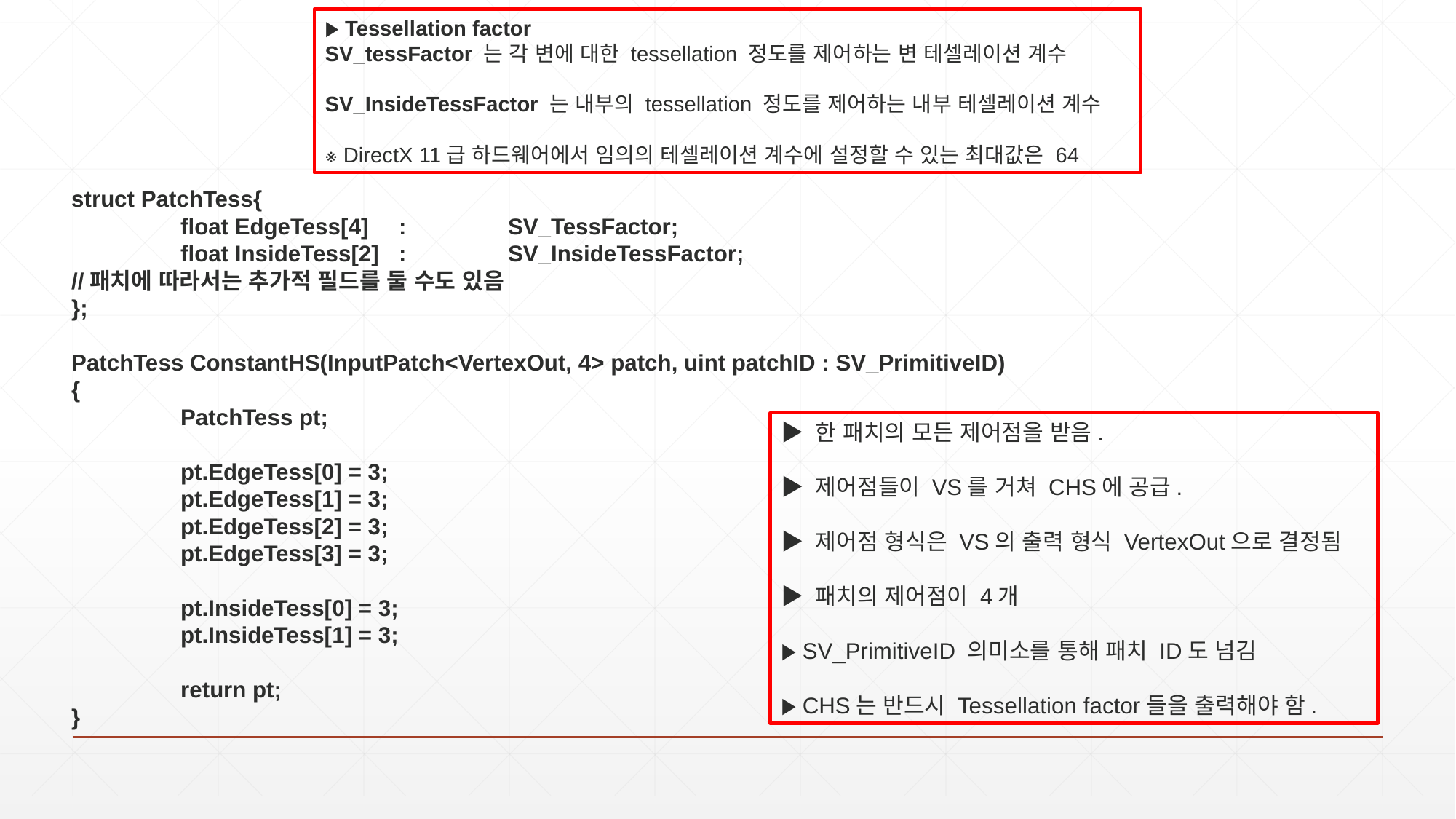

▶ Tessellation factor
SV_tessFactor 는 각 변에 대한 tessellation 정도를 제어하는 변 테셀레이션 계수

SV_InsideTessFactor 는 내부의 tessellation 정도를 제어하는 내부 테셀레이션 계수

※ DirectX 11급 하드웨어에서 임의의 테셀레이션 계수에 설정할 수 있는 최대값은 64
struct PatchTess{
	float EdgeTess[4]	:	SV_TessFactor;
	float InsideTess[2]	:	SV_InsideTessFactor;
//패치에 따라서는 추가적 필드를 둘 수도 있음
};

PatchTess ConstantHS(InputPatch<VertexOut, 4> patch, uint patchID : SV_PrimitiveID){
	PatchTess pt;

	pt.EdgeTess[0] = 3;
	pt.EdgeTess[1] = 3;
	pt.EdgeTess[2] = 3;
	pt.EdgeTess[3] = 3;

	pt.InsideTess[0] = 3;
	pt.InsideTess[1] = 3;

	return pt;
}
▶ 한 패치의 모든 제어점을 받음.

▶ 제어점들이 VS를 거쳐 CHS에 공급.

▶ 제어점 형식은 VS의 출력 형식 VertexOut으로 결정됨

▶ 패치의 제어점이 4개

▶ SV_PrimitiveID 의미소를 통해 패치 ID도 넘김

▶ CHS는 반드시 Tessellation factor들을 출력해야 함.